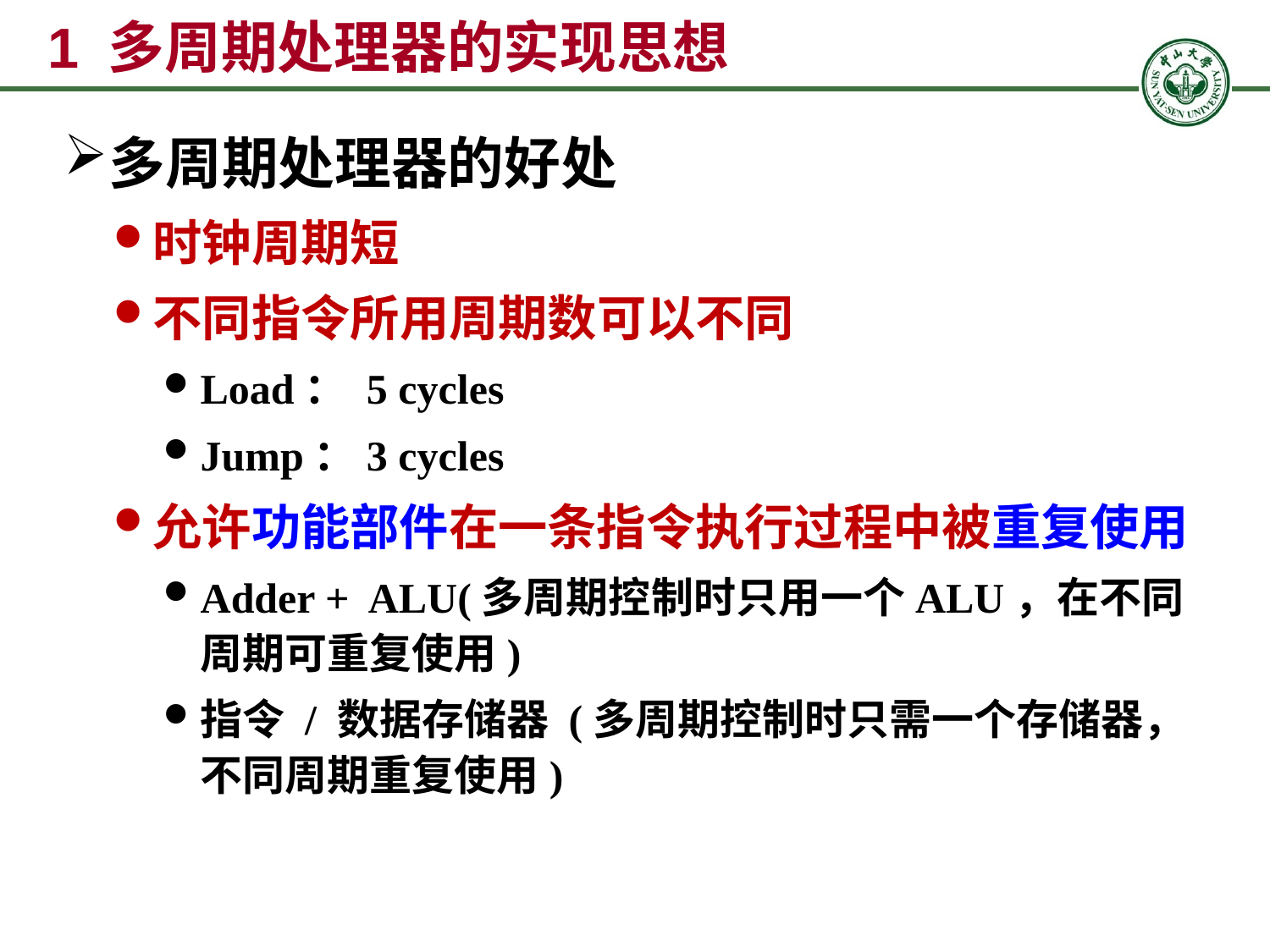

# 1 多周期处理器的实现思想
多周期处理器的好处
时钟周期短
不同指令所用周期数可以不同
Load： 5 cycles
Jump：3 cycles
允许功能部件在一条指令执行过程中被重复使用
Adder +  ALU(多周期控制时只用一个ALU，在不同周期可重复使用)
指令 / 数据存储器 (多周期控制时只需一个存储器，不同周期重复使用)